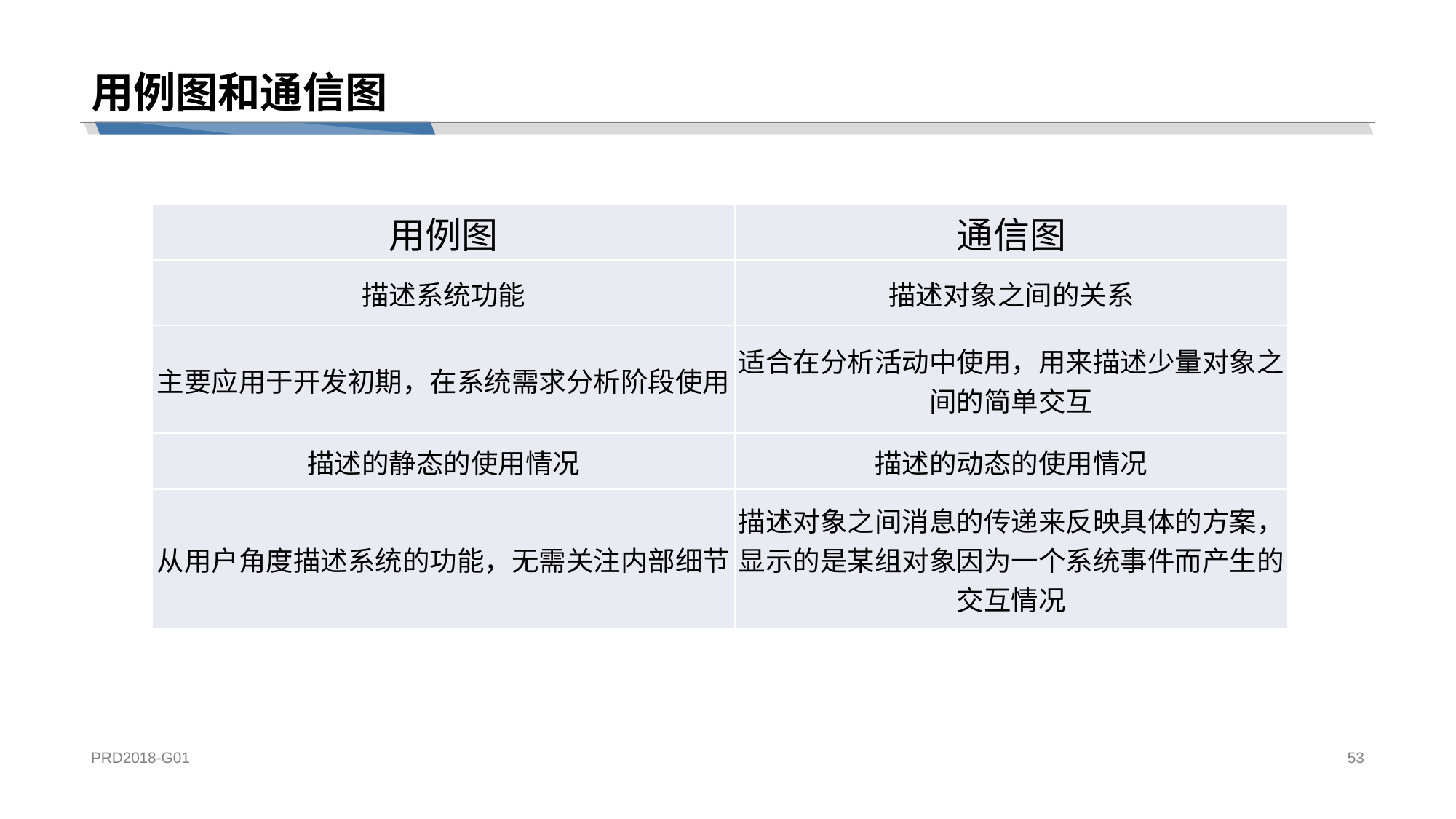

# 用例图和通信图
| 用例图 | 通信图 |
| --- | --- |
| 描述系统功能 | 描述对象之间的关系 |
| 主要应用于开发初期，在系统需求分析阶段使用 | 适合在分析活动中使用，用来描述少量对象之间的简单交互 |
| 描述的静态的使用情况 | 描述的动态的使用情况 |
| 从用户角度描述系统的功能，无需关注内部细节 | 描述对象之间消息的传递来反映具体的方案，显示的是某组对象因为一个系统事件而产生的交互情况 |

PRD2018-G01
53